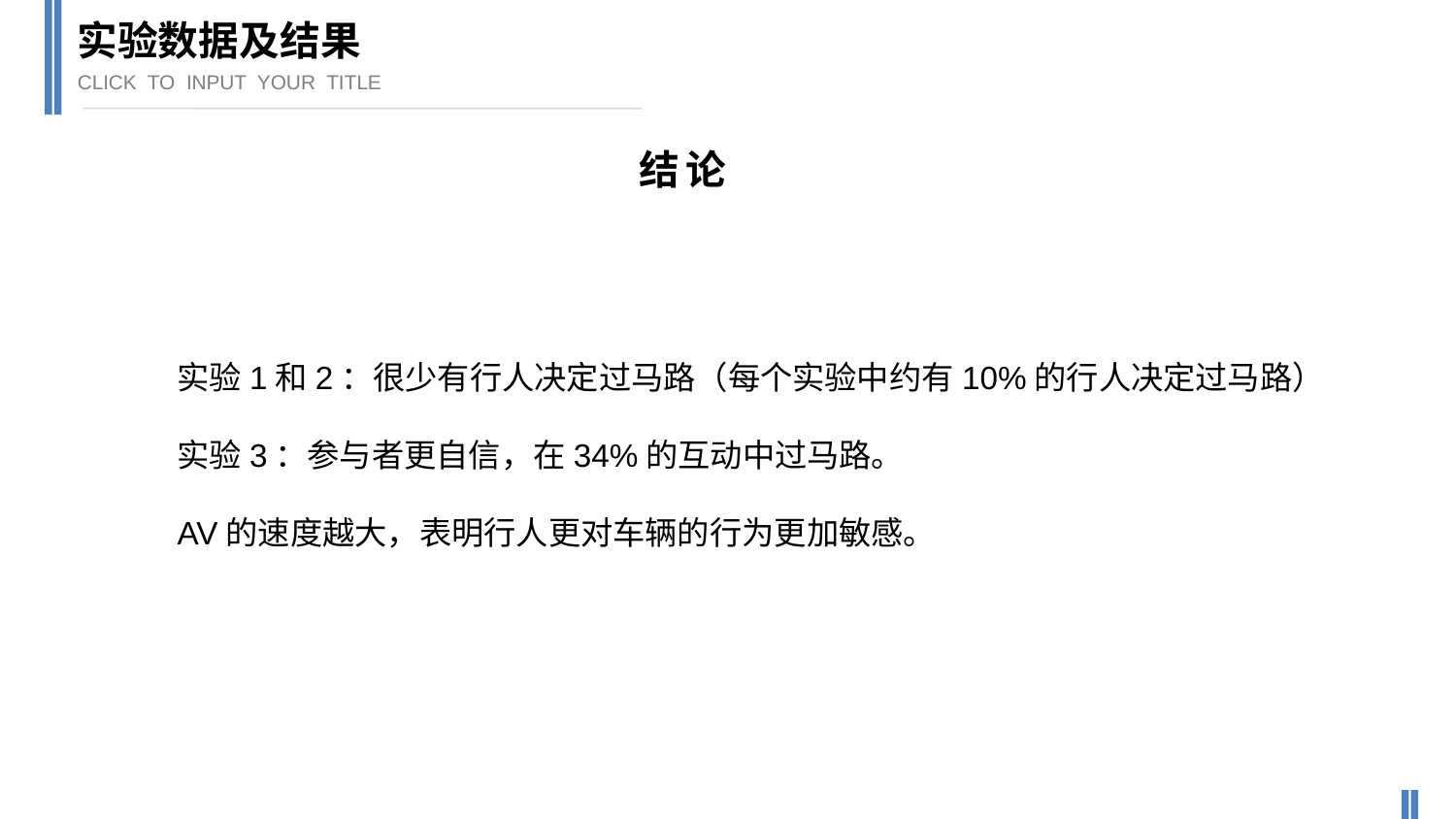

实验数据及结果
CLICK  TO  INPUT  YOUR  TITLE
结论
实验1和2：很少有行人决定过马路（每个实验中约有10%的行人决定过马路）
实验3：参与者更自信，在34%的互动中过马路。
AV的速度越大，表明行人更对车辆的行为更加敏感。